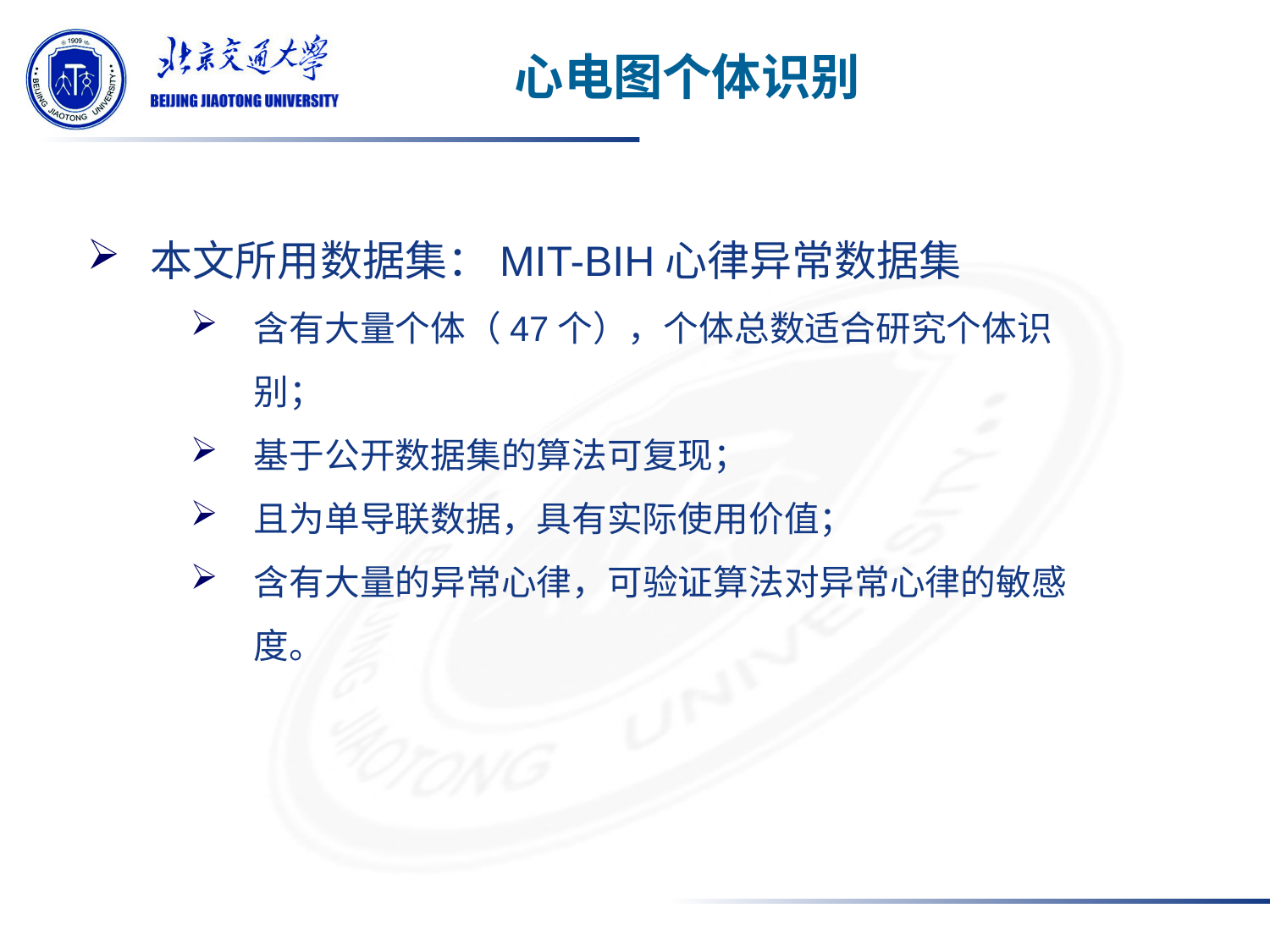

心电图个体识别
本文所用数据集：MIT-BIH心律异常数据集
含有大量个体（47个），个体总数适合研究个体识别；
基于公开数据集的算法可复现；
且为单导联数据，具有实际使用价值；
含有大量的异常心律，可验证算法对异常心律的敏感度。